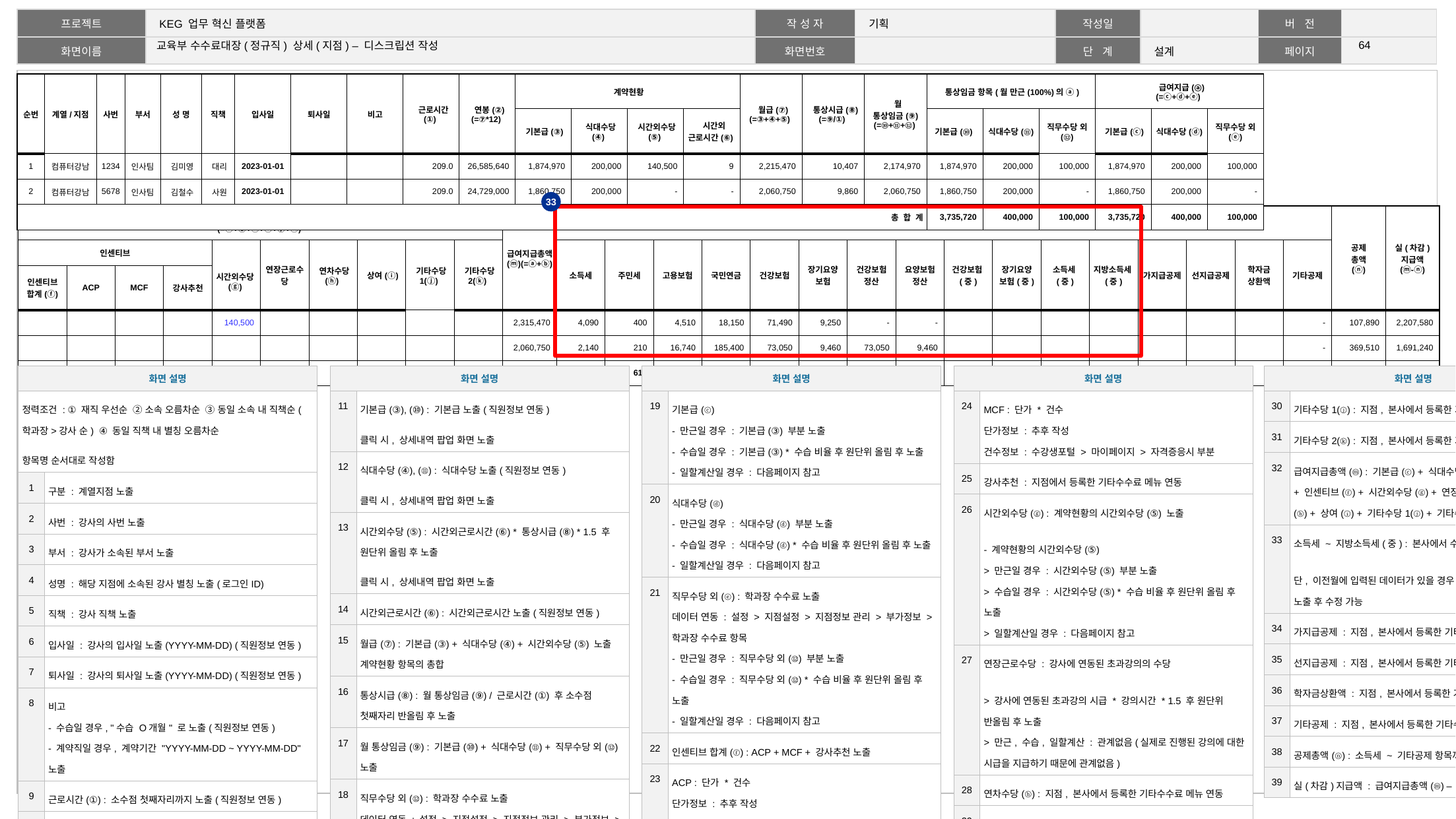

64

# 교육부 수수료대장(정규직) 상세(지점) – 디스크립션 작성
| 순번 | 계열/지점 | 사번 | 부서 | 성 명 | 직책 | 입사일 | 퇴사일 | 비고 | 근로시간 (①) | 연봉(②) (=⑦\*12) | 계약현황 |  |  |  | 월급(⑦) (=③+④+⑤) | 통상시급(⑧) (=⑨/①) | 월 통상임금(⑨) (=⑩+⑪+⑫) | 통상임금 항목(월 만근(100%)의 ⓐ) |  |  | 급여지급(ⓐ) (=ⓒ+ⓓ+ⓔ) |  |  |
| --- | --- | --- | --- | --- | --- | --- | --- | --- | --- | --- | --- | --- | --- | --- | --- | --- | --- | --- | --- | --- | --- | --- | --- |
|  |  |  |  |  |  |  |  |  |  |  | 기본급(③) | 식대수당(④) | 시간외수당(⑤) | 시간외 근로시간(⑥) |  |  |  | 기본급(⑩) | 식대수당(⑪) | 직무수당 외 (⑫) | 기본급(ⓒ) | 식대수당(ⓓ) | 직무수당 외 (ⓔ) |
| 1 | 컴퓨터강남 | 1234 | 인사팀 | 김미영 | 대리 | 2023-01-01 |  |  | 209.0 | 26,585,640 | 1,874,970 | 200,000 | 140,500 | 9 | 2,215,470 | 10,407 | 2,174,970 | 1,874,970 | 200,000 | 100,000 | 1,874,970 | 200,000 | 100,000 |
| 2 | 컴퓨터강남 | 5678 | 인사팀 | 김철수 | 사원 | 2023-01-01 |  |  | 209.0 | 24,729,000 | 1,860,750 | 200,000 | - | - | 2,060,750 | 9,860 | 2,060,750 | 1,860,750 | 200,000 | - | 1,860,750 | 200,000 | - |
| 총 합 계 |  |  |  |  |  |  |  |  |  |  |  |  |  |  |  |  |  | 3,735,720 | 400,000 | 100,000 | 3,735,720 | 400,000 | 100,000 |
33
| 급여지급(ⓑ) (=ⓕ+ⓖ+ⓗ+ⓘ+ⓙ+ⓚ) |  |  |  |  |  |  |  |  |  | 급여지급총액 (ⓜ)(=ⓐ+ⓑ) | 공 제 내 역 |  |  |  |  |  |  |  |  |  |  |  |  |  |  |  | 공제 총액 (ⓝ) | 실(차감) 지급액 (ⓜ-ⓝ) |
| --- | --- | --- | --- | --- | --- | --- | --- | --- | --- | --- | --- | --- | --- | --- | --- | --- | --- | --- | --- | --- | --- | --- | --- | --- | --- | --- | --- | --- |
| 인센티브 |  |  |  | 시간외수당(ⓖ) | 연장근로수당 | 연차수당(ⓗ) | 상여(ⓘ) | 기타수당1(ⓙ) | 기타수당2(ⓚ) |  | 소득세 | 주민세 | 고용보험 | 국민연금 | 건강보험 | 장기요양 보험 | 건강보험 정산 | 요양보험 정산 | 건강보험(중) | 장기요양 보험(중) | 소득세(중) | 지방소득세(중) | 가지급공제 | 선지급공제 | 학자금 상환액 | 기타공제 |  |  |
| 인센티브 합계(ⓕ) | ACP | MCF | 강사추천 |  |  |  |  |  |  |  |  |  |  |  |  |  |  |  |  |  |  |  |  |  |  |  |  |  |
|  |  |  |  | 140,500 |  |  |  |  |  | 2,315,470 | 4,090 | 400 | 4,510 | 18,150 | 71,490 | 9,250 | - | - |  |  |  |  |  |  |  | - | 107,890 | 2,207,580 |
|  |  |  |  |  |  |  |  |  |  | 2,060,750 | 2,140 | 210 | 16,740 | 185,400 | 73,050 | 9,460 | 73,050 | 9,460 |  |  |  |  |  |  |  | - | 369,510 | 1,691,240 |
|  |  |  |  | 140,500 |  |  |  | - |  | 4,376,220 | 6,230 | 610 | 21,250 | 203,550 | 144,540 | 18,710 | 73,050 | 9,460 | - | - | - | - |  | - | - | - | 477,400 | 3,898,820 |

| 화면 설명 |  |
| --- | --- |
| 정력조건 : ① 재직 우선순 ② 소속 오름차순 ③ 동일 소속 내 직책순(학과장>강사 순) ④ 동일 직책 내 별칭 오름차순 항목명 순서대로 작성함 |  |
| 1 | 구분 : 계열지점 노출 |
| 2 | 사번 : 강사의 사번 노출 |
| 3 | 부서 : 강사가 소속된 부서 노출 |
| 4 | 성명 : 해당 지점에 소속된 강사 별칭 노출(로그인ID) |
| 5 | 직책 : 강사 직책 노출 |
| 6 | 입사일 : 강사의 입사일 노출(YYYY-MM-DD) (직원정보 연동) |
| 7 | 퇴사일 : 강사의 퇴사일 노출(YYYY-MM-DD) (직원정보 연동) |
| 8 | 비고 - 수습일 경우, "수습 O개월" 로 노출(직원정보 연동) - 계약직일 경우, 계약기간 "YYYY-MM-DD ~ YYYY-MM-DD"노출 |
| 9 | 근로시간(①) : 소수점 첫째자리까지 노출(직원정보 연동) |
| 10 | 연봉(②) : 연봉 노출(직원정보 연동) |
| 화면 설명 |  |
| --- | --- |
| 11 | 기본급(③), (⑩) : 기본급 노출(직원정보 연동) 클릭 시, 상세내역 팝업 화면 노출 |
| 12 | 식대수당(④), (⑪) : 식대수당 노출(직원정보 연동) 클릭 시, 상세내역 팝업 화면 노출 |
| 13 | 시간외수당(⑤) : 시간외근로시간(⑥) \* 통상시급(⑧) \* 1.5 후 원단위 올림 후 노출 클릭 시, 상세내역 팝업 화면 노출 |
| 14 | 시간외근로시간(⑥) : 시간외근로시간 노출(직원정보 연동) |
| 15 | 월급(⑦) : 기본급(③) + 식대수당(④) + 시간외수당(⑤) 노출 계약현황 항목의 총합 |
| 16 | 통상시급(⑧) : 월 통상임금(⑨) / 근로시간(①) 후 소수점 첫째자리 반올림 후 노출 |
| 17 | 월 통상임금(⑨) : 기본급(⑩) + 식대수당(⑪) + 직무수당 외(⑫) 노출 |
| 18 | 직무수당 외(⑫) : 학과장 수수료 노출 데이터 연동 : 설정 > 지점설정 > 지점정보 관리 > 부가정보 > 학과장 수수료 항목 |
| 화면 설명 |  |
| --- | --- |
| 19 | 기본급(ⓒ) - 만근일 경우 : 기본급(③) 부분 노출 - 수습일 경우 : 기본급(③) \* 수습 비율 후 원단위 올림 후 노출 - 일할계산일 경우 : 다음페이지 참고 |
| 20 | 식대수당(ⓓ) - 만근일 경우 : 식대수당(ⓓ) 부분 노출 - 수습일 경우 : 식대수당(ⓓ) \* 수습 비율 후 원단위 올림 후 노출 - 일할계산일 경우 : 다음페이지 참고 |
| 21 | 직무수당 외(ⓔ) : 학과장 수수료 노출 데이터 연동 : 설정 > 지점설정 > 지점정보 관리 > 부가정보 > 학과장 수수료 항목 - 만근일 경우 : 직무수당 외(⑫) 부분 노출 - 수습일 경우 : 직무수당 외(⑫) \* 수습 비율 후 원단위 올림 후 노출 - 일할계산일 경우 : 다음페이지 참고 |
| 22 | 인센티브 합계(ⓕ) : ACP + MCF + 강사추천 노출 |
| 23 | ACP : 단가 \* 건수 단가정보 : 추후 작성 건수정보 : 수강생포털 > 마이페이지 > 자격증응시 부분 |
| 화면 설명 |  |
| --- | --- |
| 24 | MCF : 단가 \* 건수 단가정보 : 추후 작성 건수정보 : 수강생포털 > 마이페이지 > 자격증응시 부분 |
| 25 | 강사추천 : 지점에서 등록한 기타수수료 메뉴 연동 |
| 26 | 시간외수당(ⓖ) : 계약현황의 시간외수당(⑤) 노출 - 계약현황의 시간외수당(⑤) > 만근일 경우 : 시간외수당(⑤) 부분 노출 > 수습일 경우 : 시간외수당(⑤) \* 수습 비율 후 원단위 올림 후 노출 > 일할계산일 경우 : 다음페이지 참고 |
| 27 | 연장근로수당 : 강사에 연동된 초과강의의 수당 > 강사에 연동된 초과강의 시급 \* 강의시간 \* 1.5 후 원단위 반올림 후 노출 > 만근, 수습, 일할계산 : 관계없음(실제로 진행된 강의에 대한 시급을 지급하기 때문에 관계없음) |
| 28 | 연차수당(ⓗ) : 지점, 본사에서 등록한 기타수수료 메뉴 연동 |
| 29 | 상여(ⓘ) : 지점, 본사에서 등록한 기타수수료 메뉴 연동 |
| 화면 설명 |  |
| --- | --- |
| 30 | 기타수당1(ⓙ) : 지점, 본사에서 등록한 기타수수료 메뉴 연동 |
| 31 | 기타수당2(ⓚ) : 지점, 본사에서 등록한 기타수수료 메뉴 연동 |
| 32 | 급여지급총액(ⓜ) : 기본급(ⓒ) + 식대수당(ⓓ) + 직무수당 외(ⓔ) + 인센티브(ⓕ) + 시간외수당(ⓖ) + 연장근로수당 + 연차수당(ⓗ) + 상여(ⓘ) + 기타수당1(ⓙ) + 기타수당2(ⓚ) 노출 |
| 33 | 소득세 ~ 지방소득세(중) : 본사에서 수기 입력 단, 이전월에 입력된 데이터가 있을 경우, 해당 데이터 기본으로 노출 후 수정 가능 |
| 34 | 가지급공제 : 지점, 본사에서 등록한 기타수수료 메뉴 연동 |
| 35 | 선지급공제 : 지점, 본사에서 등록한 기타수수료 메뉴 연동 |
| 36 | 학자금상환액 : 지점, 본사에서 등록한 기타수수료 메뉴 연동 |
| 37 | 기타공제 : 지점, 본사에서 등록한 기타수수료 메뉴 연동 |
| 38 | 공제총액(ⓝ) : 소득세 ~ 기타공제 항목까지의 총합 노출 |
| 39 | 실(차감)지급액 : 급여지급총액(ⓜ) – 공제총액(ⓝ) 노출 |